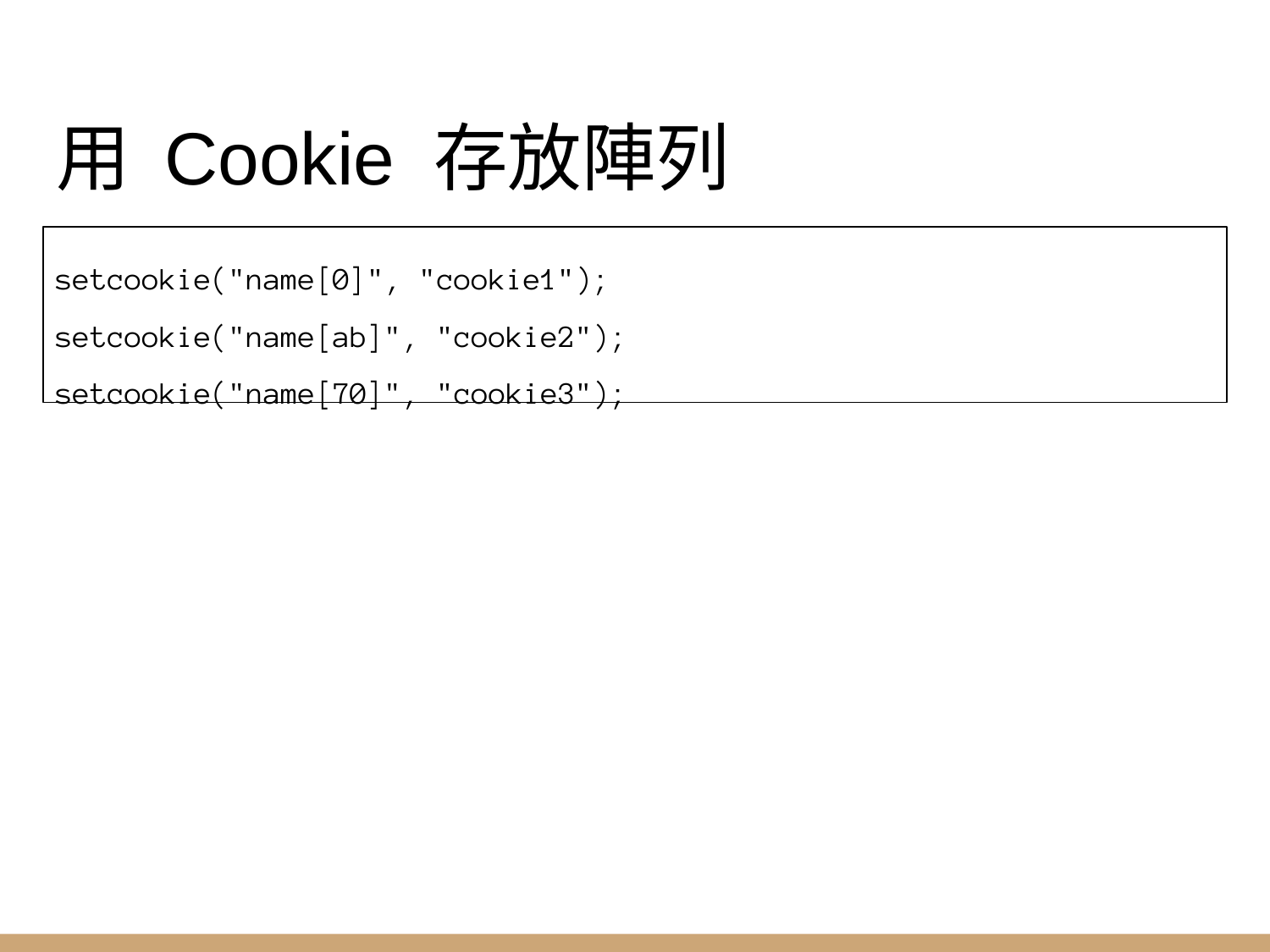

# 用 Cookie 存放陣列
setcookie("name[0]", "cookie1");
setcookie("name[ab]", "cookie2");
setcookie("name[70]", "cookie3");